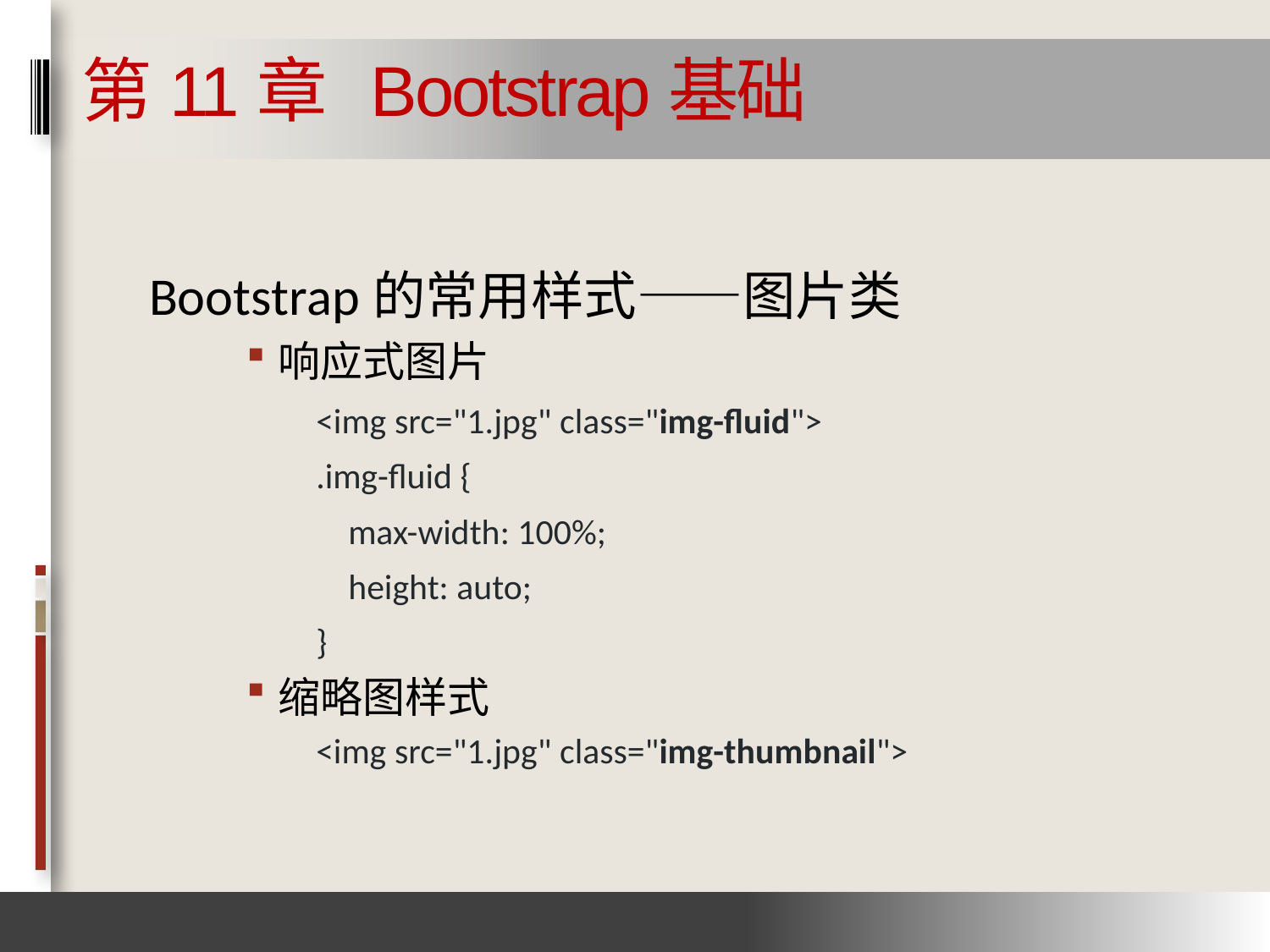

# 第11章  Bootstrap基础
Bootstrap的常用样式——图片类
响应式图片
<img src="1.jpg" class="img-fluid">
.img-fluid {
    max-width: 100%;
    height: auto;
}
缩略图样式
<img src="1.jpg" class="img-thumbnail">